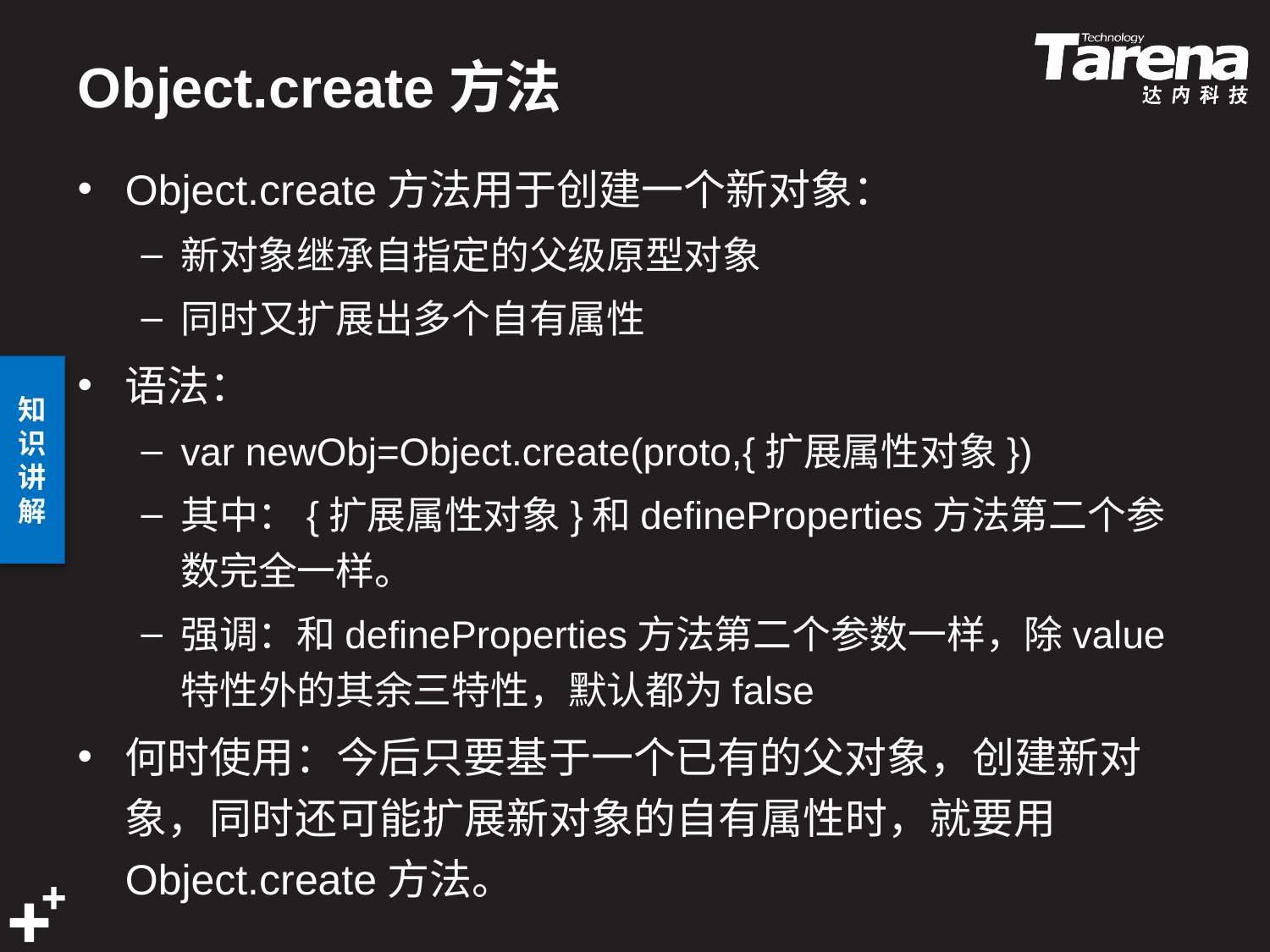

# Object.create方法
Object.create方法用于创建一个新对象：
新对象继承自指定的父级原型对象
同时又扩展出多个自有属性
语法：
var newObj=Object.create(proto,{扩展属性对象})
其中：{扩展属性对象}和defineProperties方法第二个参数完全一样。
强调：和defineProperties方法第二个参数一样，除value特性外的其余三特性，默认都为false
何时使用：今后只要基于一个已有的父对象，创建新对象，同时还可能扩展新对象的自有属性时，就要用Object.create方法。